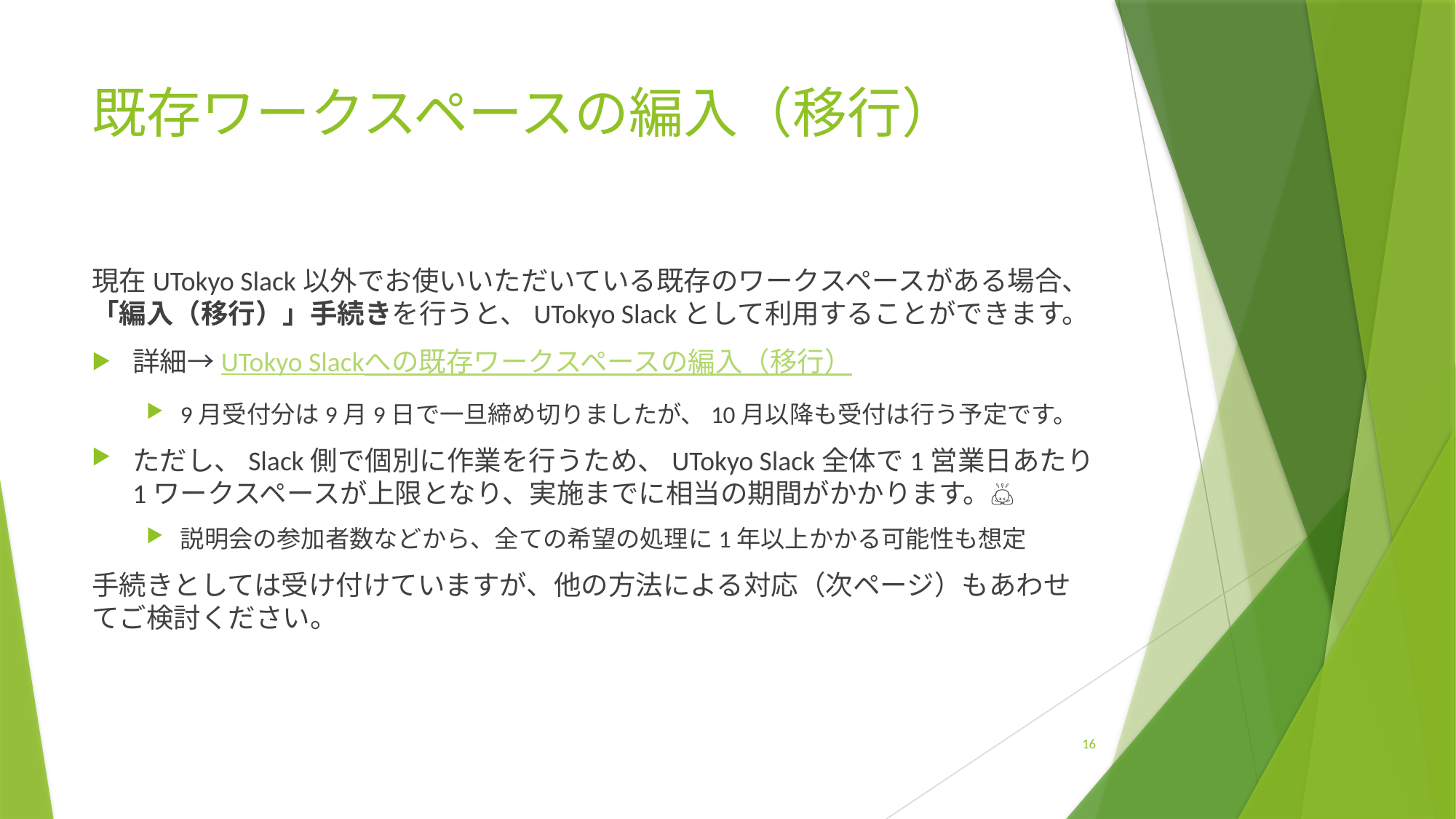

# 既存ワークスペースの編入（移行）
現在UTokyo Slack以外でお使いいただいている既存のワークスペースがある場合、「編入（移行）」手続きを行うと、UTokyo Slackとして利用することができます。
詳細→UTokyo Slackへの既存ワークスペースの編入（移行）
9月受付分は9月9日で一旦締め切りましたが、10月以降も受付は行う予定です。
ただし、Slack側で個別に作業を行うため、UTokyo Slack全体で1営業日あたり1ワークスペースが上限となり、実施までに相当の期間がかかります。🙇
説明会の参加者数などから、全ての希望の処理に1年以上かかる可能性も想定
手続きとしては受け付けていますが、他の方法による対応（次ページ）もあわせてご検討ください。

16